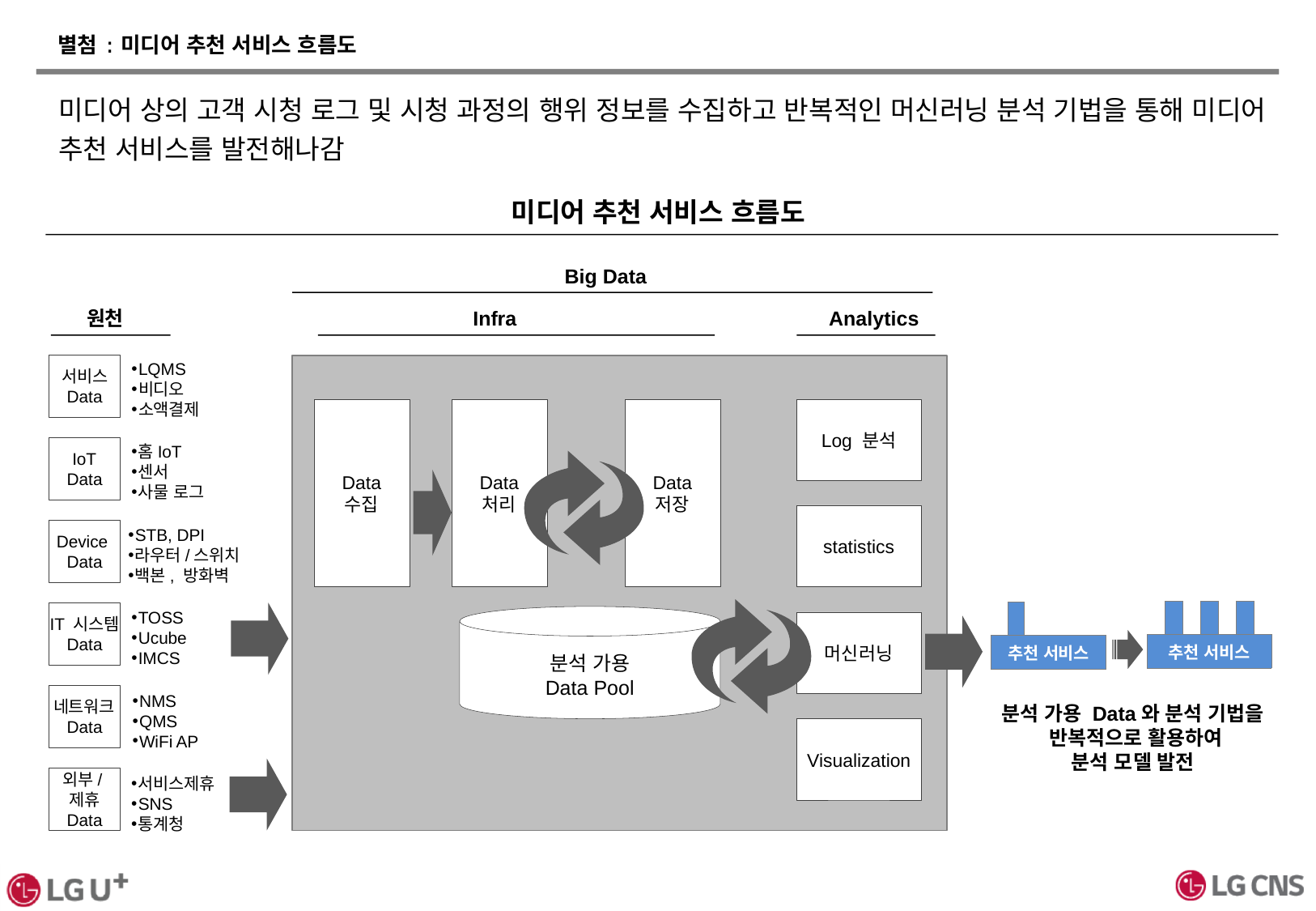

# 별첨 : 미디어 추천 서비스 흐름도
미디어 상의 고객 시청 로그 및 시청 과정의 행위 정보를 수집하고 반복적인 머신러닝 분석 기법을 통해 미디어 추천 서비스를 발전해나감
미디어 추천 서비스 흐름도

Big Data

원천
Infra
Analytics

서비스
Data
LQMS
비디오
소액결제

Data 수집
Data 처리
Data
저장
Log 분석
IoT
Data
홈IoT
센서
사물 로그

statistics
Device
Data
STB, DPI
라우터/스위치
백본, 방화벽

|  |  |  |  |  |  |  |
| --- | --- | --- | --- | --- | --- | --- |
| 추천 서비스 |  |  |  |  |  |  |
|  |  |  |
| --- | --- | --- |
| 추천 서비스 |  |  |

IT 시스템
Data
TOSS
Ucube
IMCS
분석 가용
Data Pool

머신러닝

네트워크Data
NMS
QMS
WiFi AP
분석 가용 Data와 분석 기법을
반복적으로 활용하여
분석 모델 발전
Visualization

외부/제휴
Data
서비스제휴
SNS
통계청